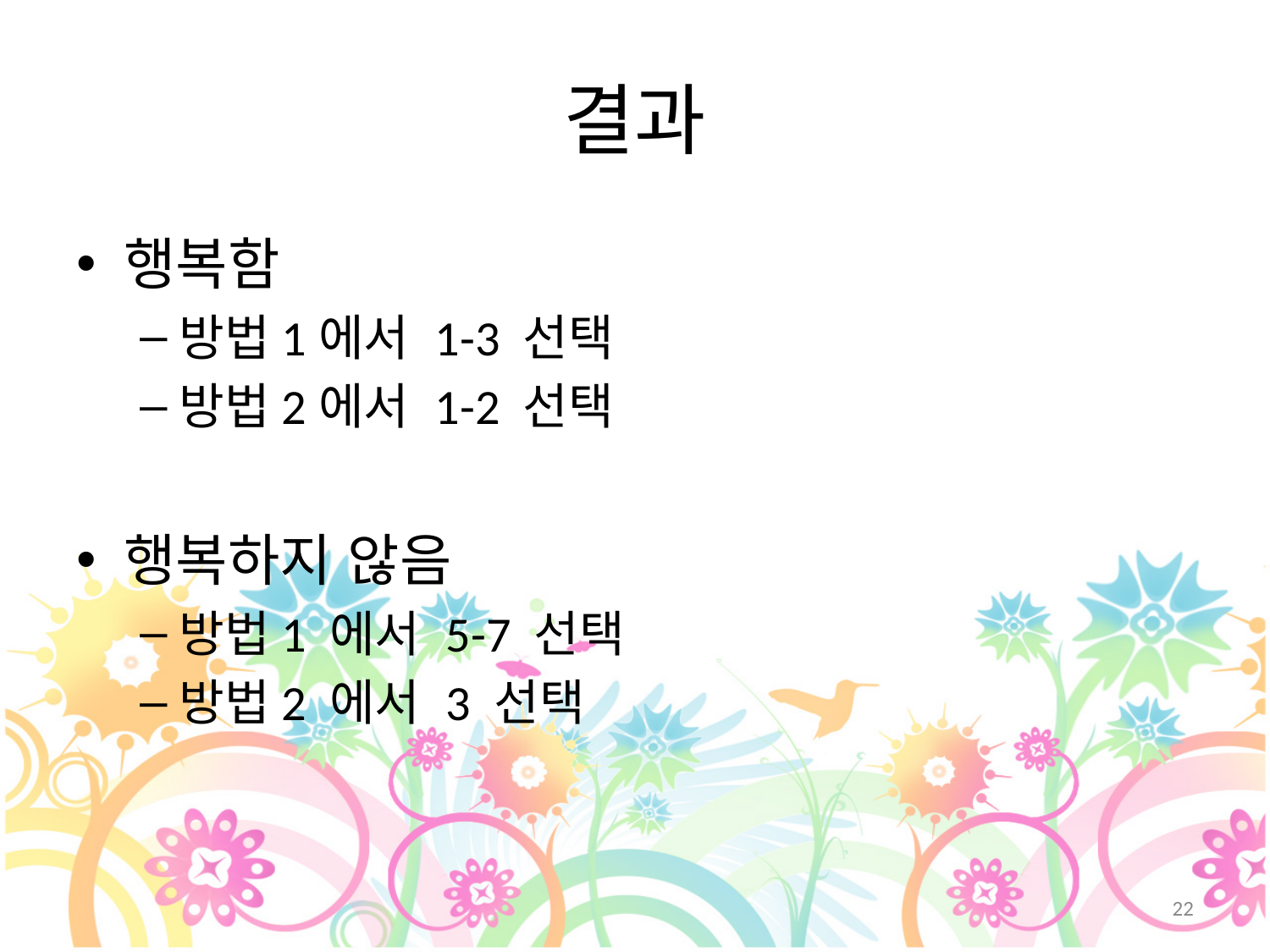

# 결과
행복함
방법1에서 1-3 선택
방법2에서 1-2 선택

행복하지 않음
방법1 에서 5-7 선택
방법2 에서 3 선택

22